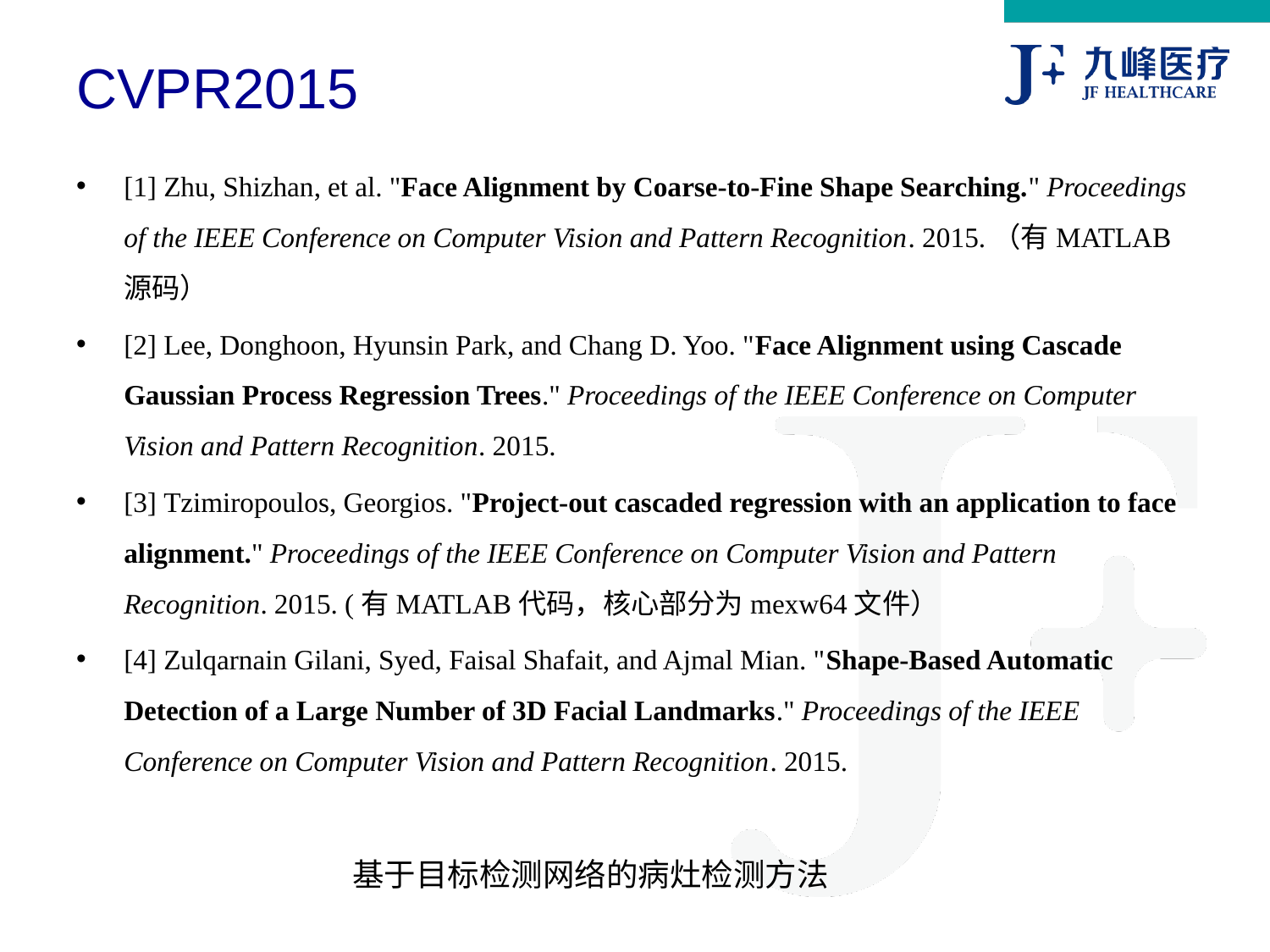

# CVPR2015
[1] Zhu, Shizhan, et al. "Face Alignment by Coarse-to-Fine Shape Searching." Proceedings of the IEEE Conference on Computer Vision and Pattern Recognition. 2015.（有MATLAB源码）
[2] Lee, Donghoon, Hyunsin Park, and Chang D. Yoo. "Face Alignment using Cascade Gaussian Process Regression Trees." Proceedings of the IEEE Conference on Computer Vision and Pattern Recognition. 2015.
[3] Tzimiropoulos, Georgios. "Project-out cascaded regression with an application to face alignment." Proceedings of the IEEE Conference on Computer Vision and Pattern Recognition. 2015. (有MATLAB代码，核心部分为mexw64文件）
[4] Zulqarnain Gilani, Syed, Faisal Shafait, and Ajmal Mian. "Shape-Based Automatic Detection of a Large Number of 3D Facial Landmarks." Proceedings of the IEEE Conference on Computer Vision and Pattern Recognition. 2015.

基于目标检测网络的病灶检测方法